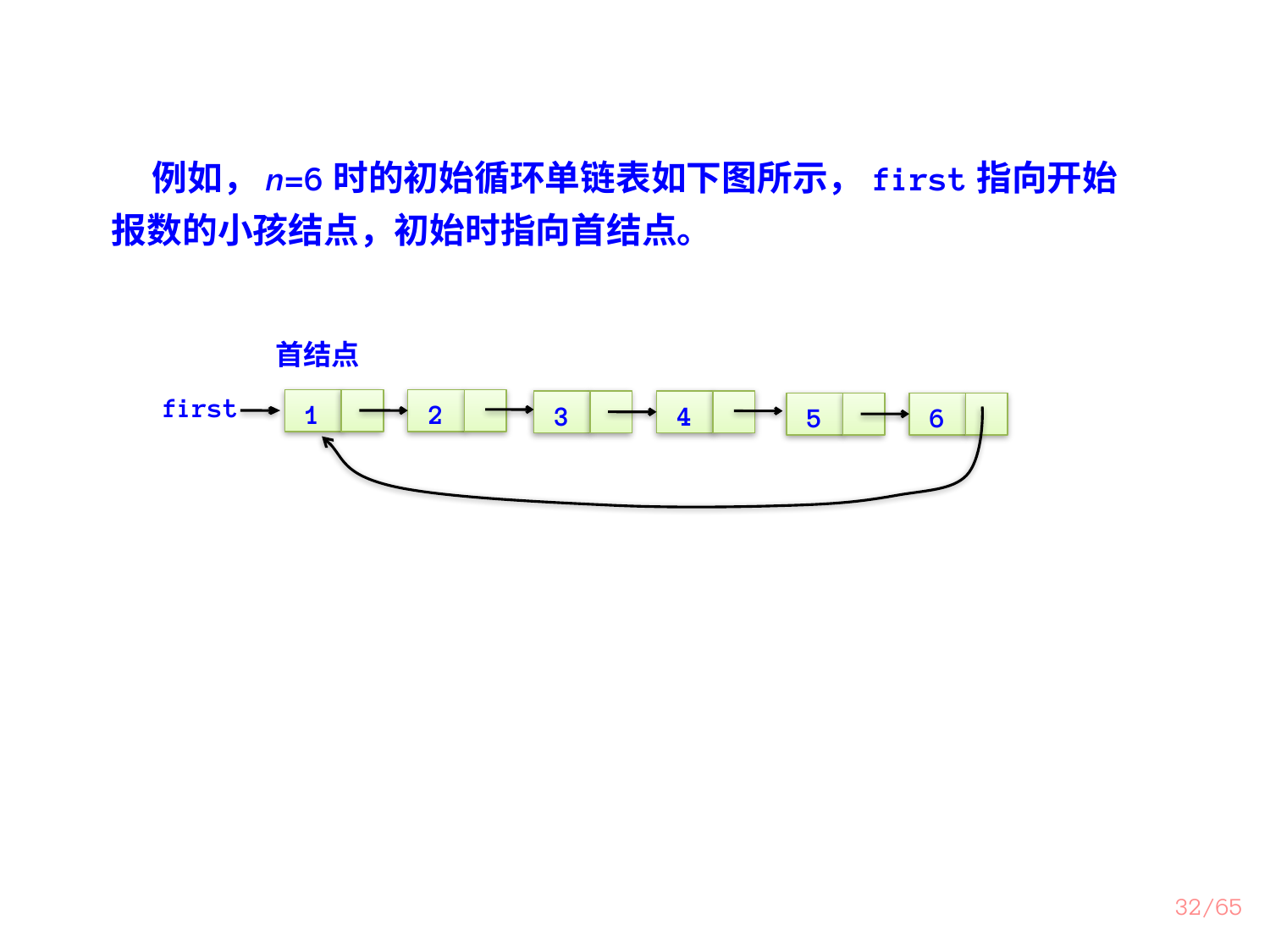

例如，n=6时的初始循环单链表如下图所示，first指向开始报数的小孩结点，初始时指向首结点。
首结点
first
1

2

3

4

5

6

32/65